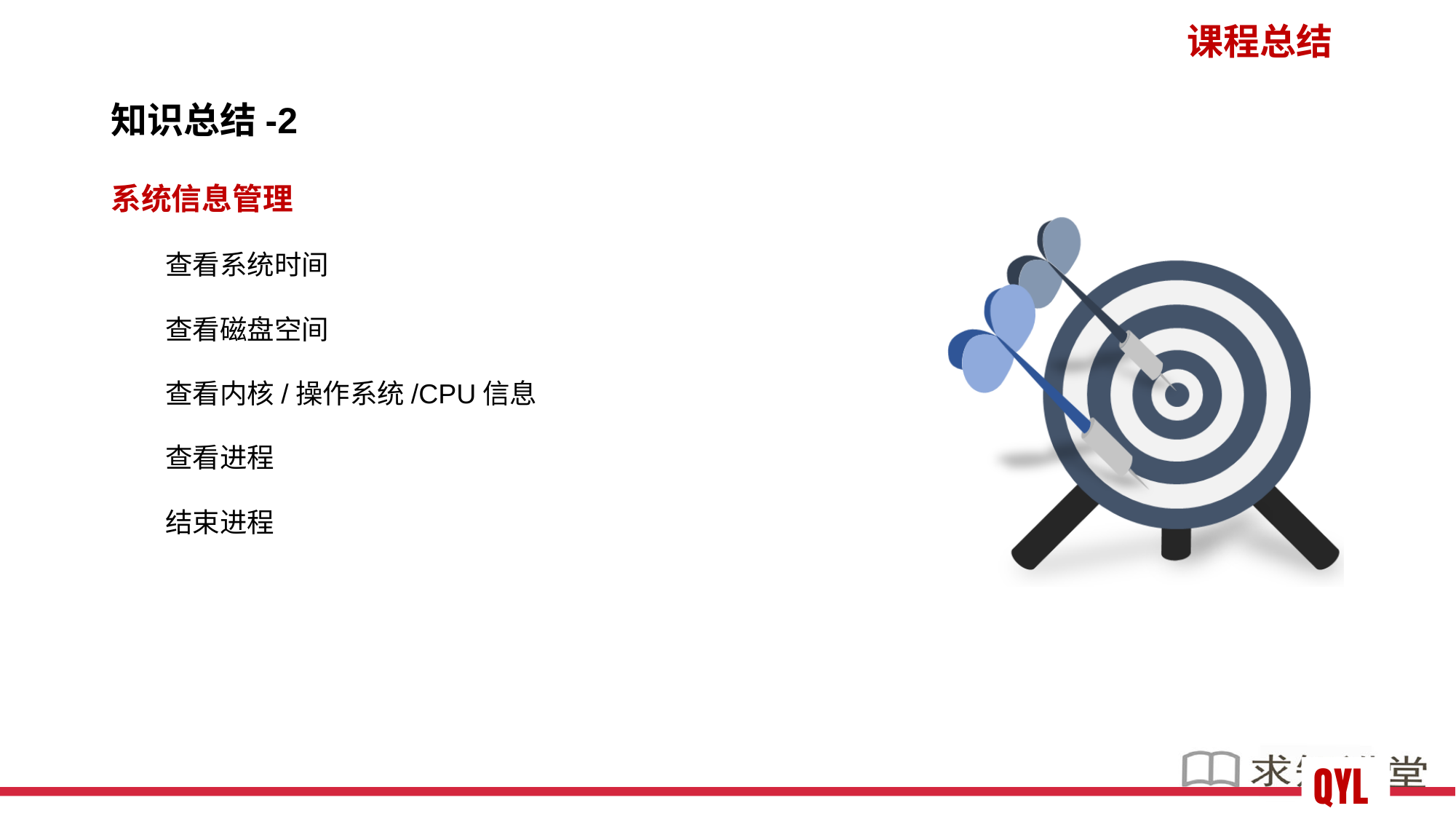

知识总结-2
系统信息管理
查看系统时间
查看磁盘空间
查看内核/操作系统/CPU信息
查看进程
结束进程